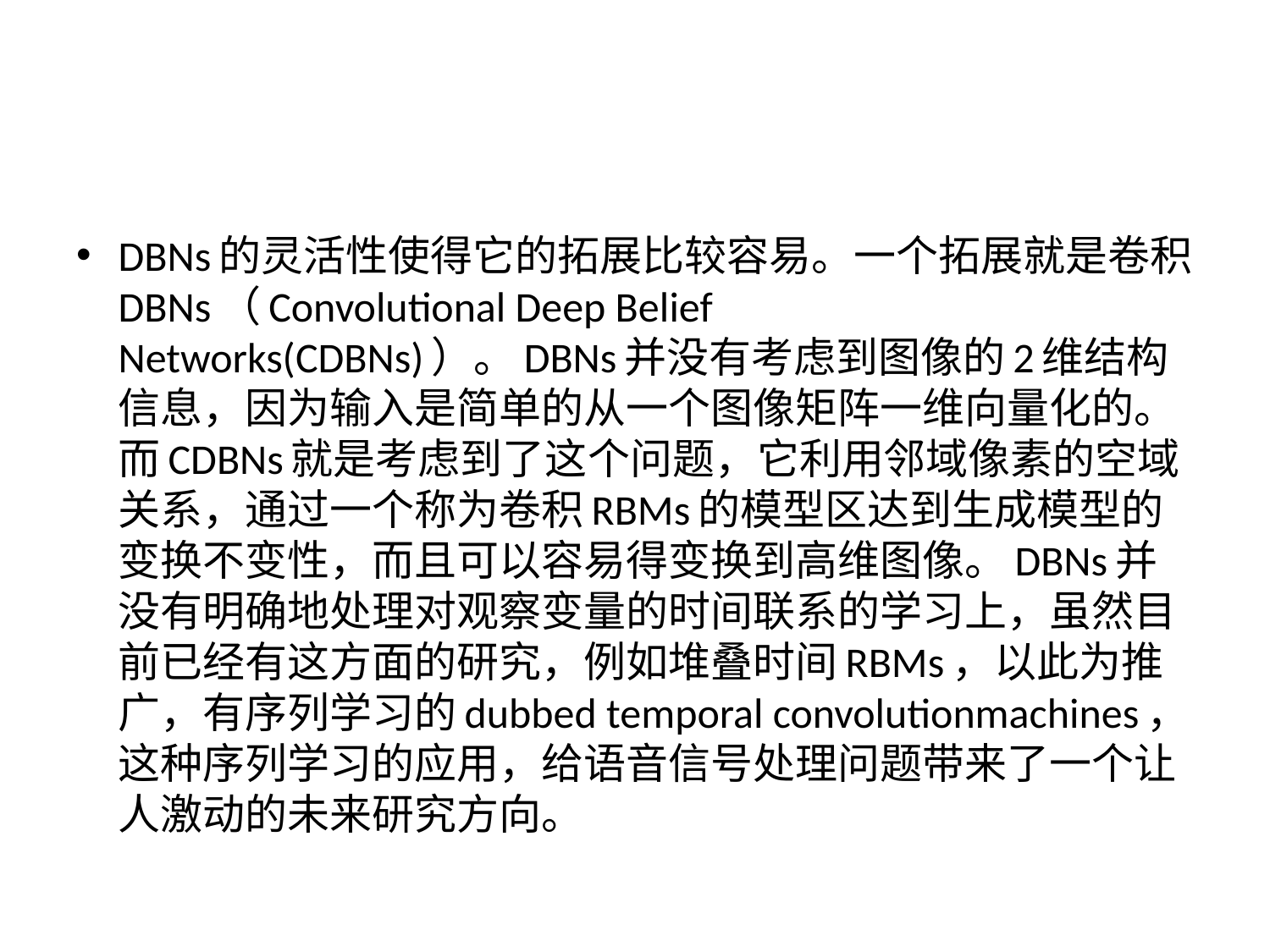

#
DBNs的灵活性使得它的拓展比较容易。一个拓展就是卷积DBNs（Convolutional Deep Belief Networks(CDBNs)）。DBNs并没有考虑到图像的2维结构信息，因为输入是简单的从一个图像矩阵一维向量化的。而CDBNs就是考虑到了这个问题，它利用邻域像素的空域关系，通过一个称为卷积RBMs的模型区达到生成模型的变换不变性，而且可以容易得变换到高维图像。DBNs并没有明确地处理对观察变量的时间联系的学习上，虽然目前已经有这方面的研究，例如堆叠时间RBMs，以此为推广，有序列学习的dubbed temporal convolutionmachines，这种序列学习的应用，给语音信号处理问题带来了一个让人激动的未来研究方向。